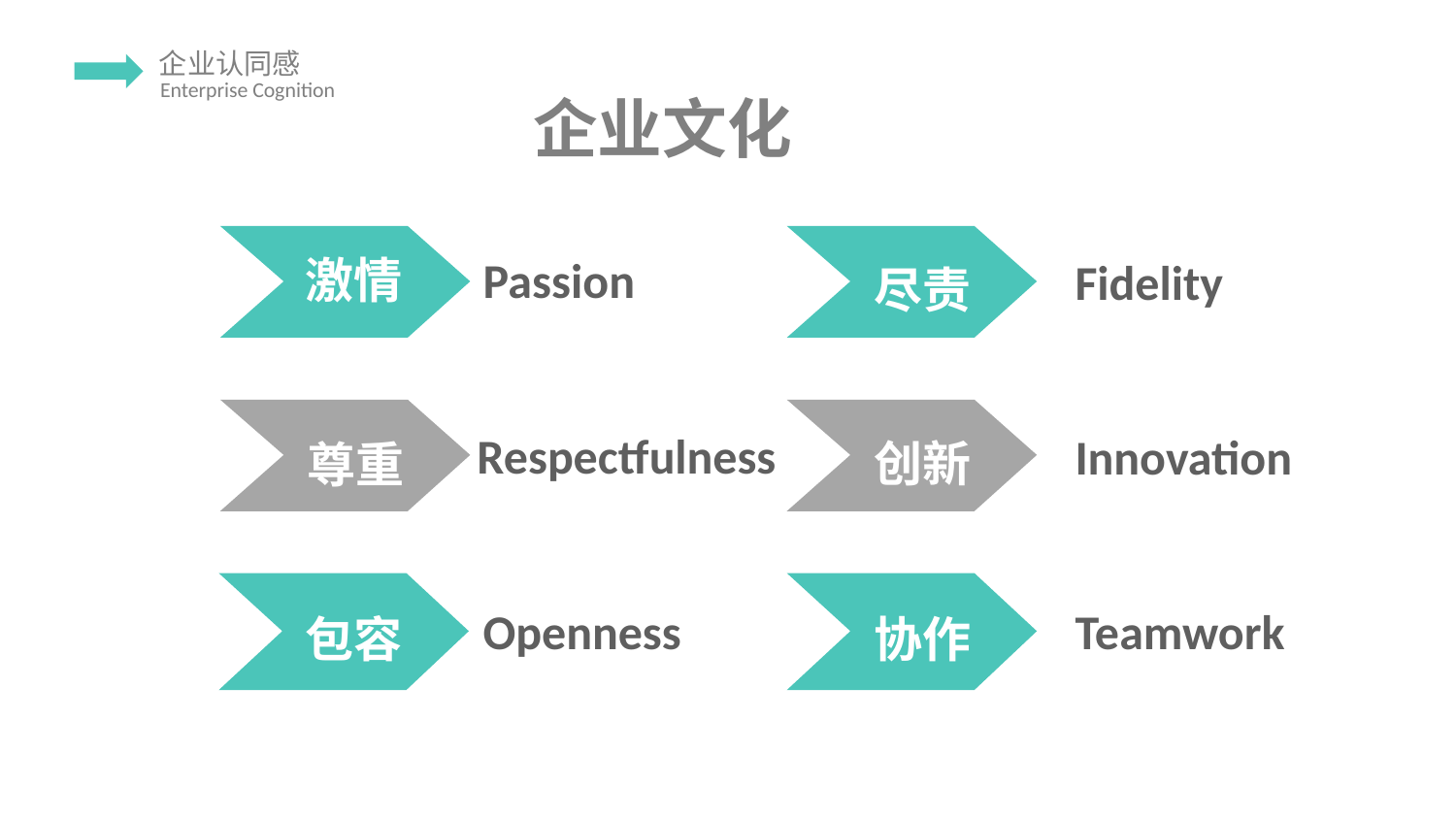

企业文化

激情
Passion
Fidelity
尽责

Respectfulness
Innovation
创新
尊重

Teamwork
Openness
包容
协作